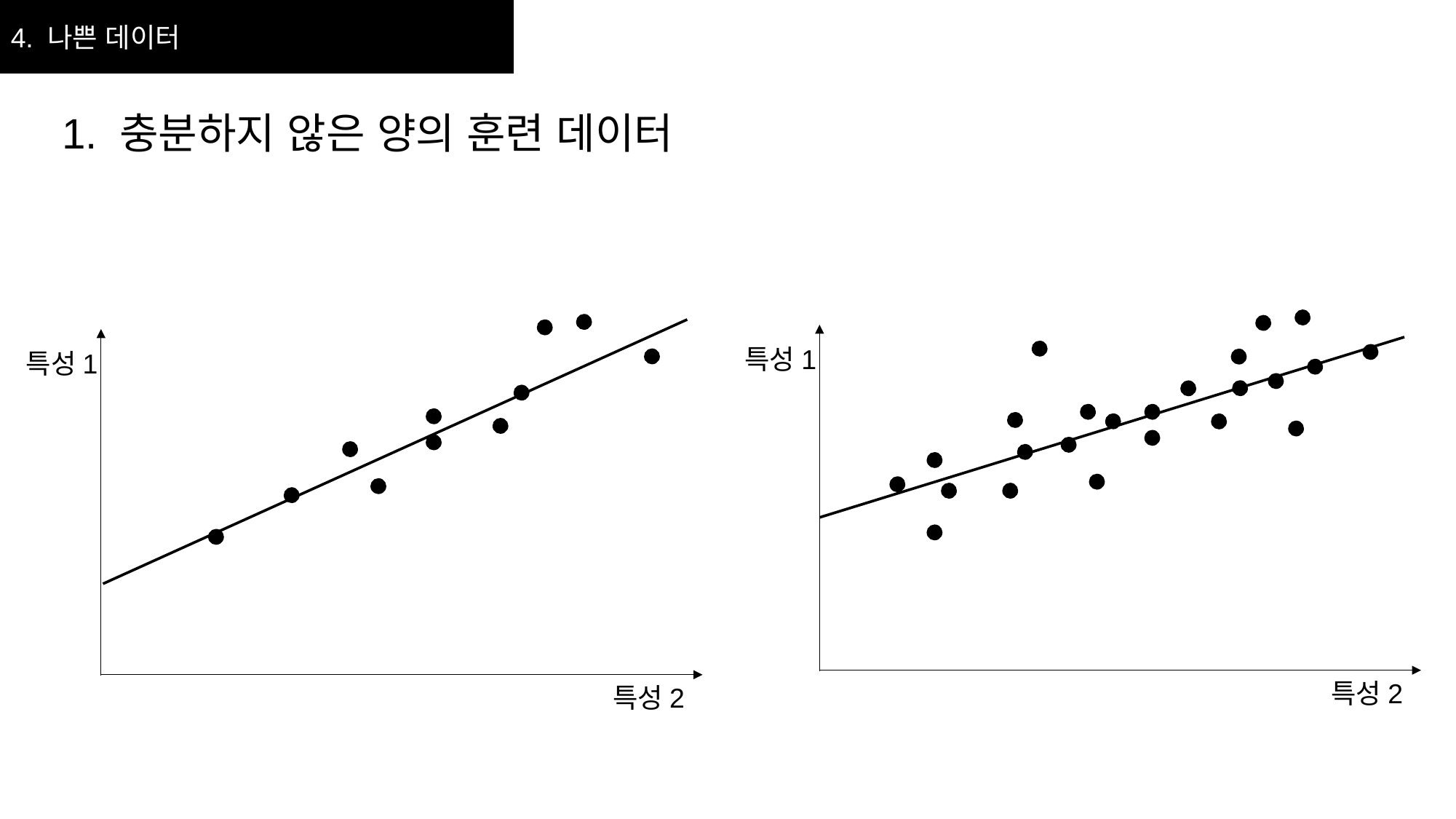

4. 나쁜 데이터
1. 충분하지 않은 양의 훈련 데이터

특성1

특성2

특성1

특성2